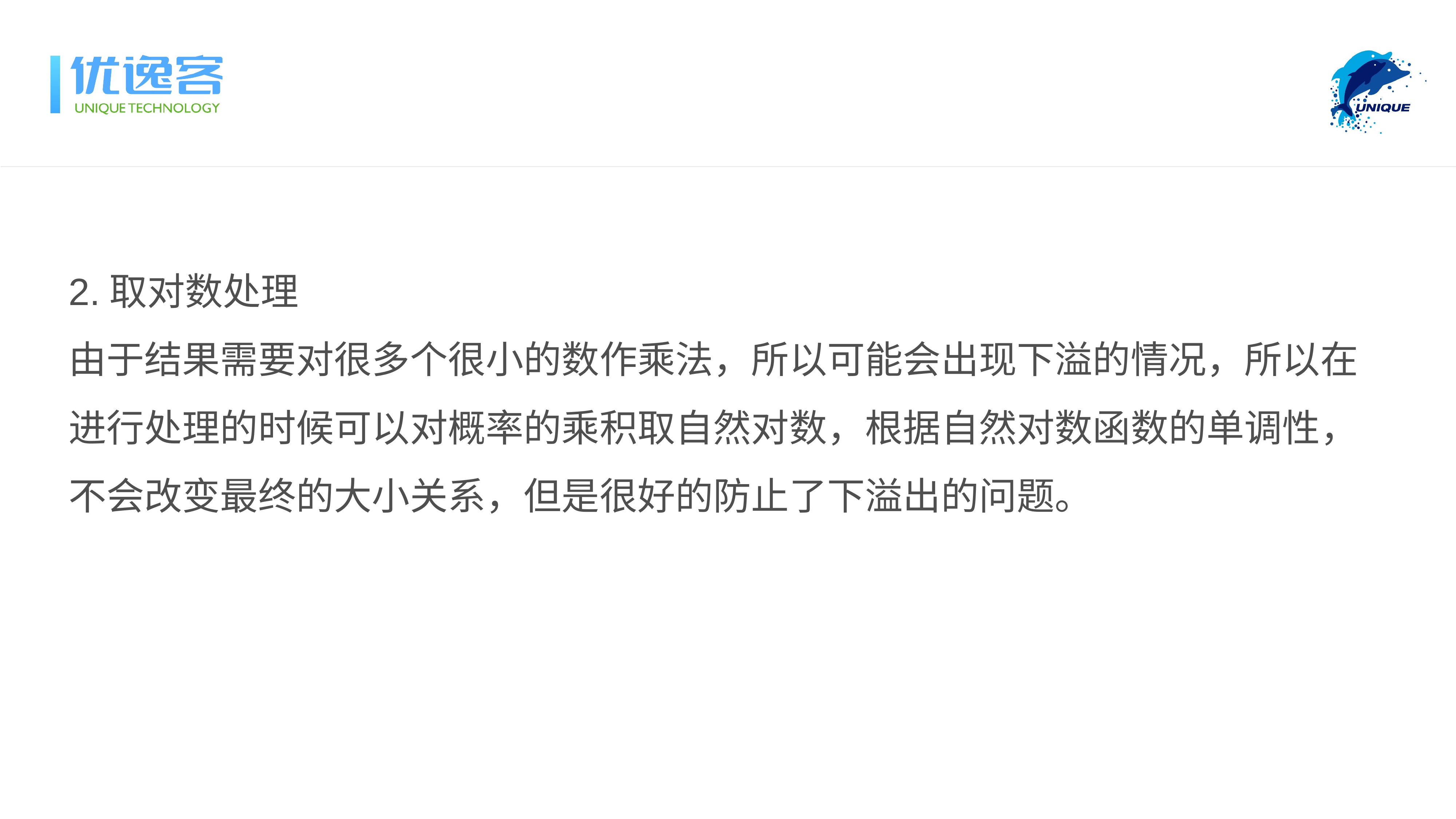

2.取对数处理
由于结果需要对很多个很小的数作乘法，所以可能会出现下溢的情况，所以在进行处理的时候可以对概率的乘积取自然对数，根据自然对数函数的单调性，不会改变最终的大小关系，但是很好的防止了下溢出的问题。